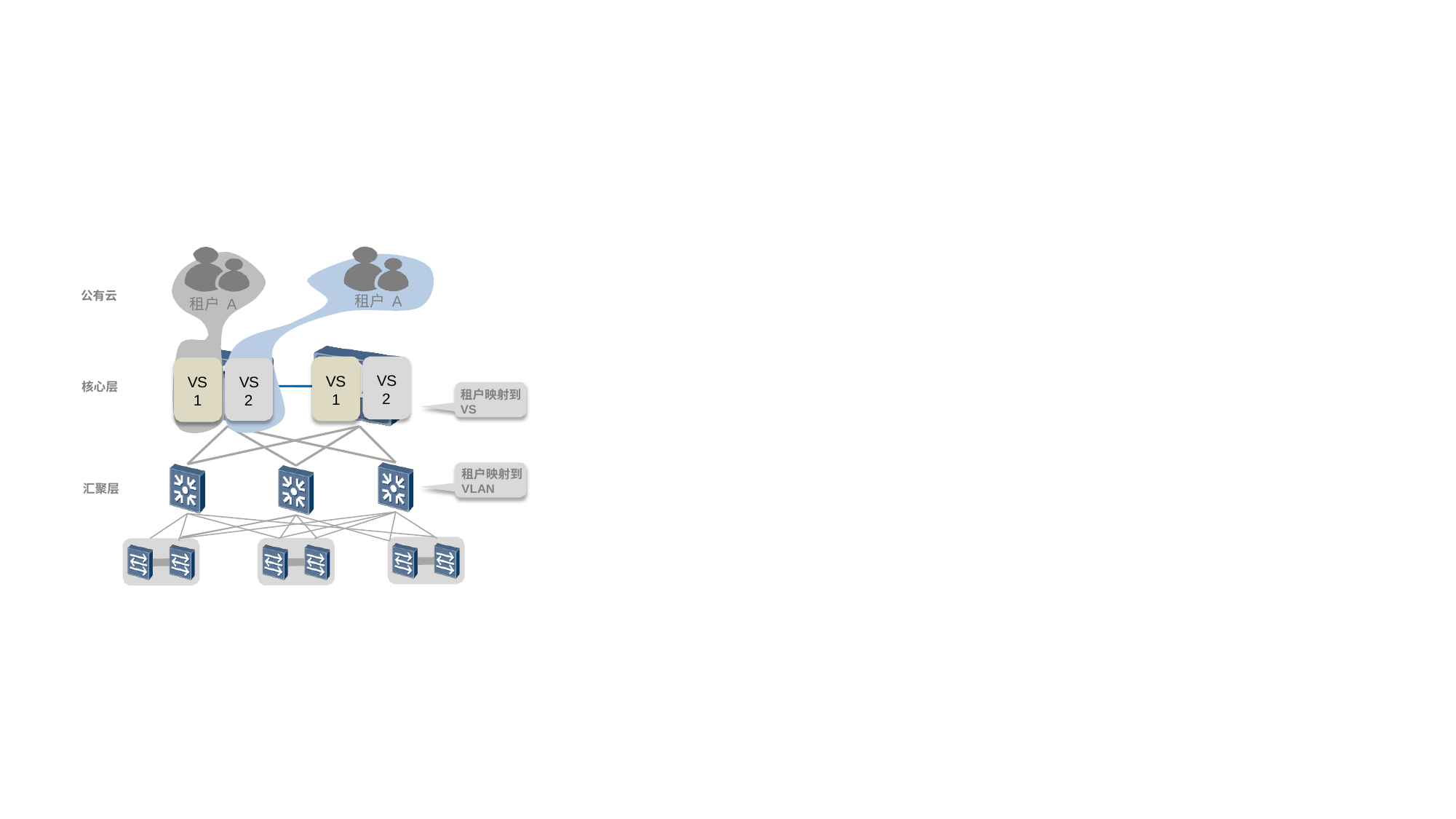

公有云
租户 A
租户 A

VS 2
VS 1
VS 2
VS 1
核心层

租户映射到
VS

租户映射到 VLAN

汇聚层